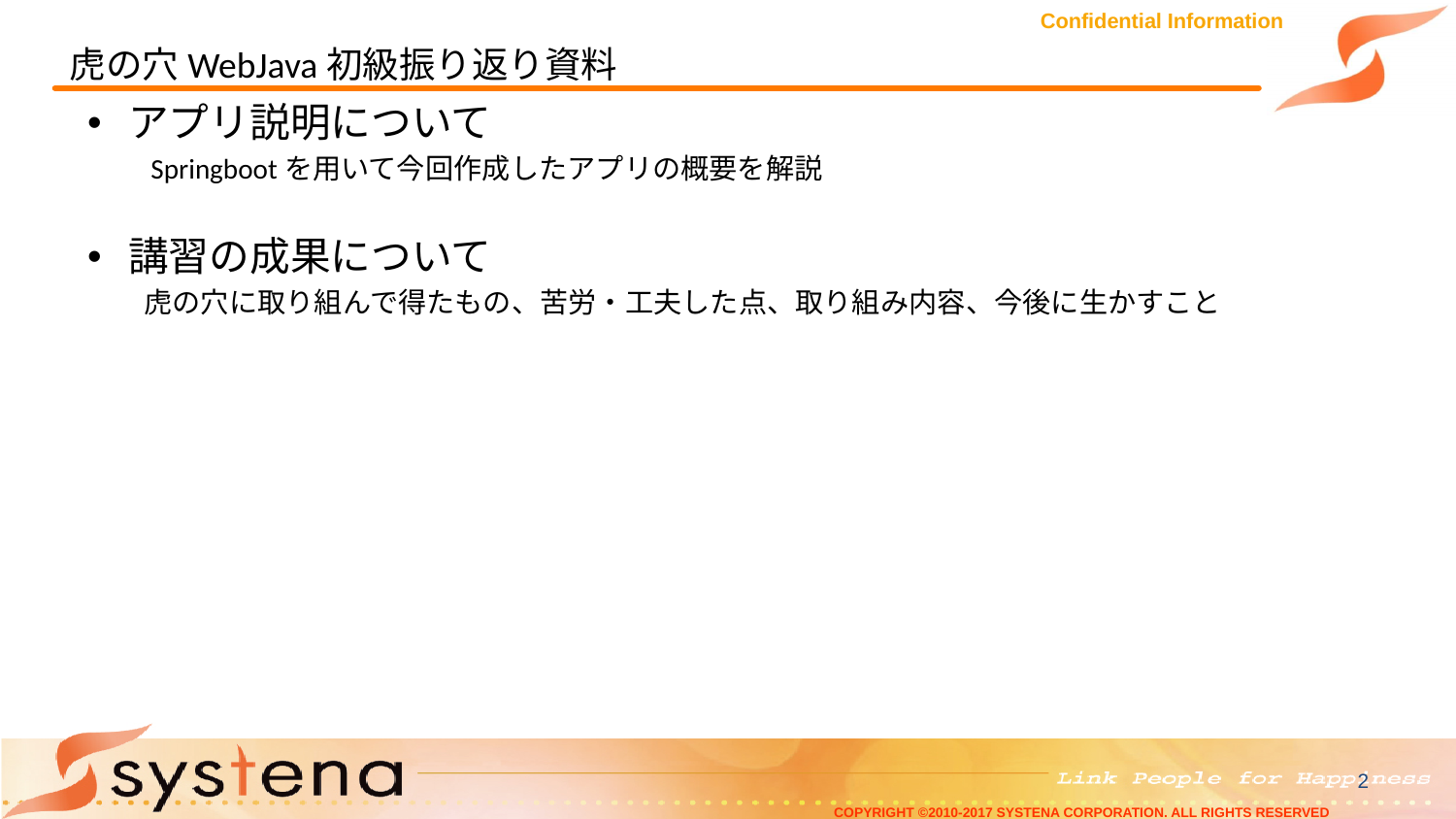

# 虎の穴WebJava初級振り返り資料
アプリ説明について
　　Springbootを用いて今回作成したアプリの概要を解説

講習の成果について
　　虎の穴に取り組んで得たもの、苦労・工夫した点、取り組み内容、今後に生かすこと

2